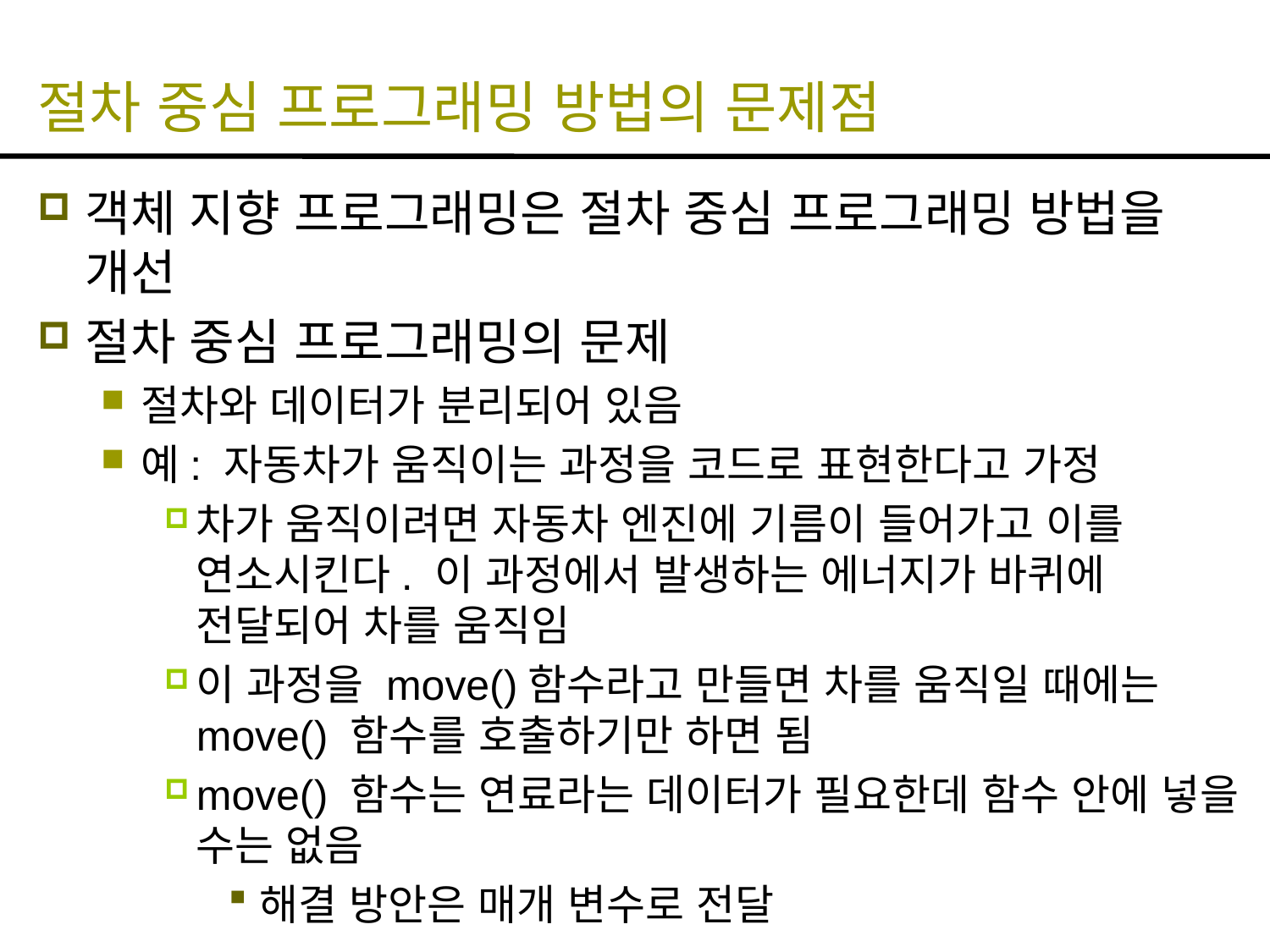

# 절차 중심 프로그래밍 방법의 문제점
객체 지향 프로그래밍은 절차 중심 프로그래밍 방법을 개선
절차 중심 프로그래밍의 문제
절차와 데이터가 분리되어 있음
예: 자동차가 움직이는 과정을 코드로 표현한다고 가정
차가 움직이려면 자동차 엔진에 기름이 들어가고 이를 연소시킨다. 이 과정에서 발생하는 에너지가 바퀴에 전달되어 차를 움직임
이 과정을 move()함수라고 만들면 차를 움직일 때에는 move() 함수를 호출하기만 하면 됨
move() 함수는 연료라는 데이터가 필요한데 함수 안에 넣을 수는 없음
해결 방안은 매개 변수로 전달